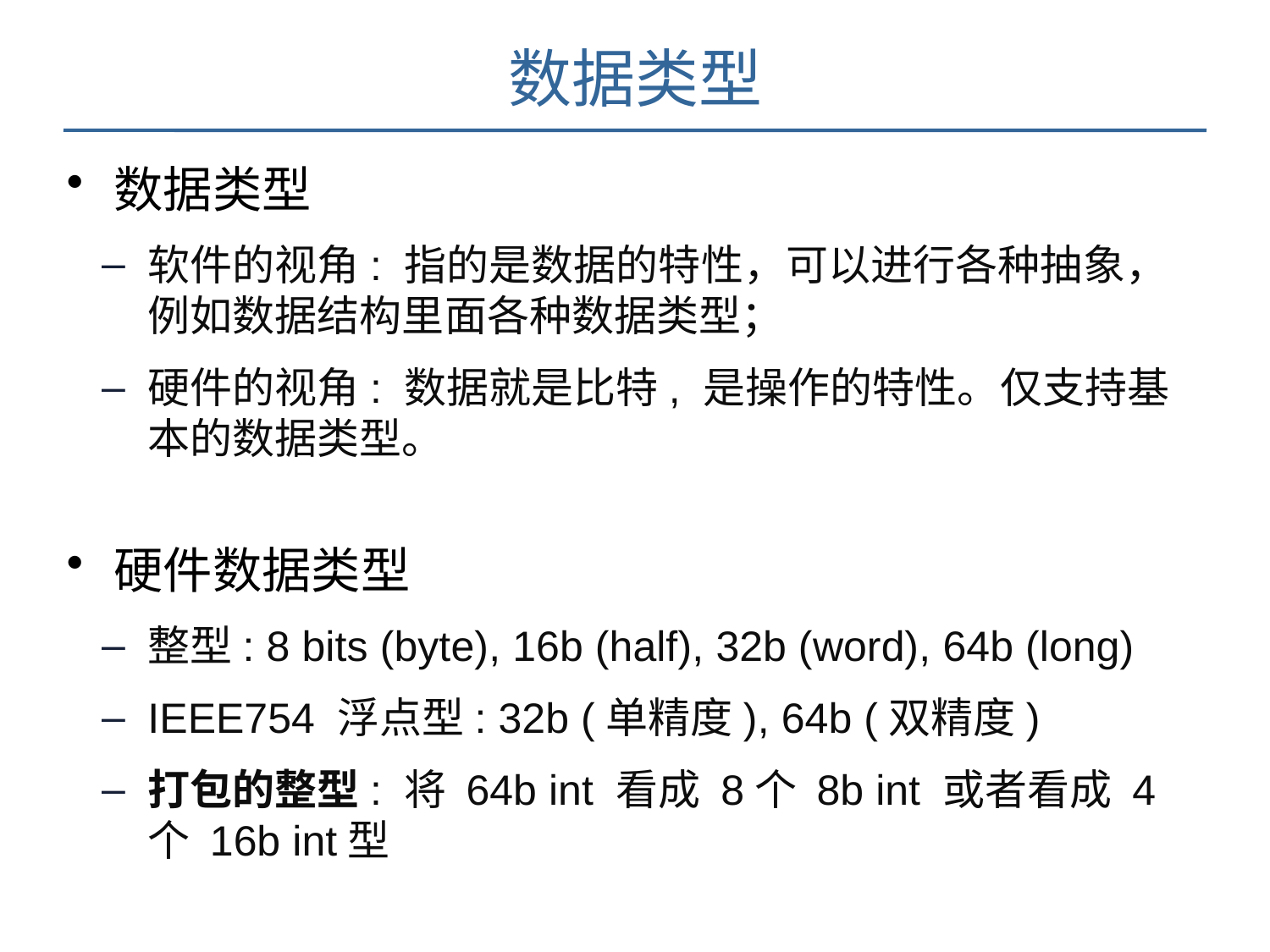

# 数据类型
数据类型
软件的视角: 指的是数据的特性，可以进行各种抽象，例如数据结构里面各种数据类型；
硬件的视角: 数据就是比特, 是操作的特性。仅支持基本的数据类型。

硬件数据类型
整型: 8 bits (byte), 16b (half), 32b (word), 64b (long)
IEEE754 浮点型: 32b (单精度), 64b (双精度)
打包的整型: 将 64b int 看成 8个 8b int 或者看成 4个 16b int型